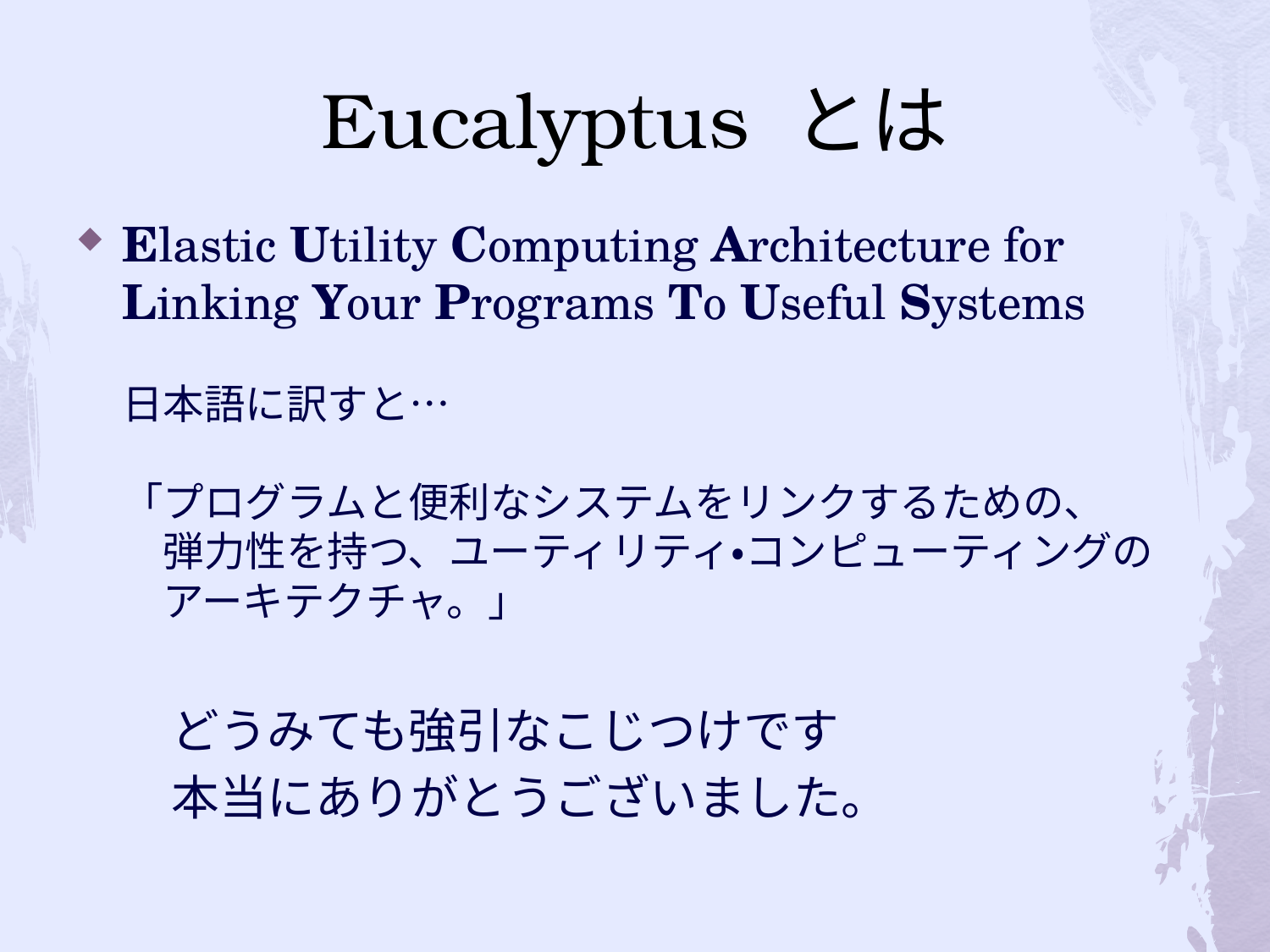

# Eucalyptus とは
Elastic Utility Computing Architecture for Linking Your Programs To Useful Systems
日本語に訳すと…
「プログラムと便利なシステムをリンクするための、
　弾力性を持つ、ユーティリティ・コンピューティングの
　アーキテクチャ。」

　　どうみても強引なこじつけです
　　本当にありがとうございました。